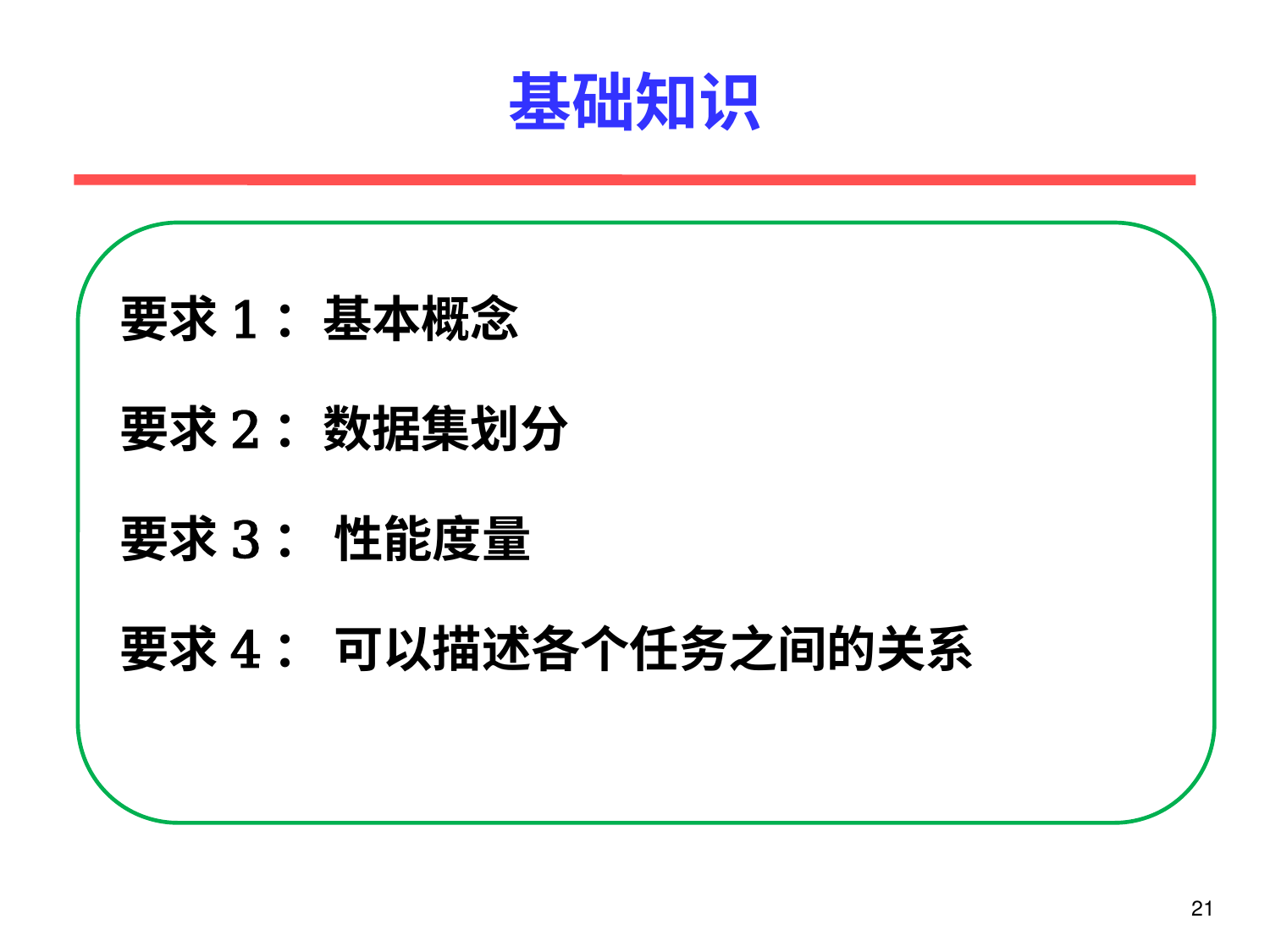

# 基础知识
要求1：基本概念
要求2：数据集划分
要求3： 性能度量
要求4： 可以描述各个任务之间的关系

21